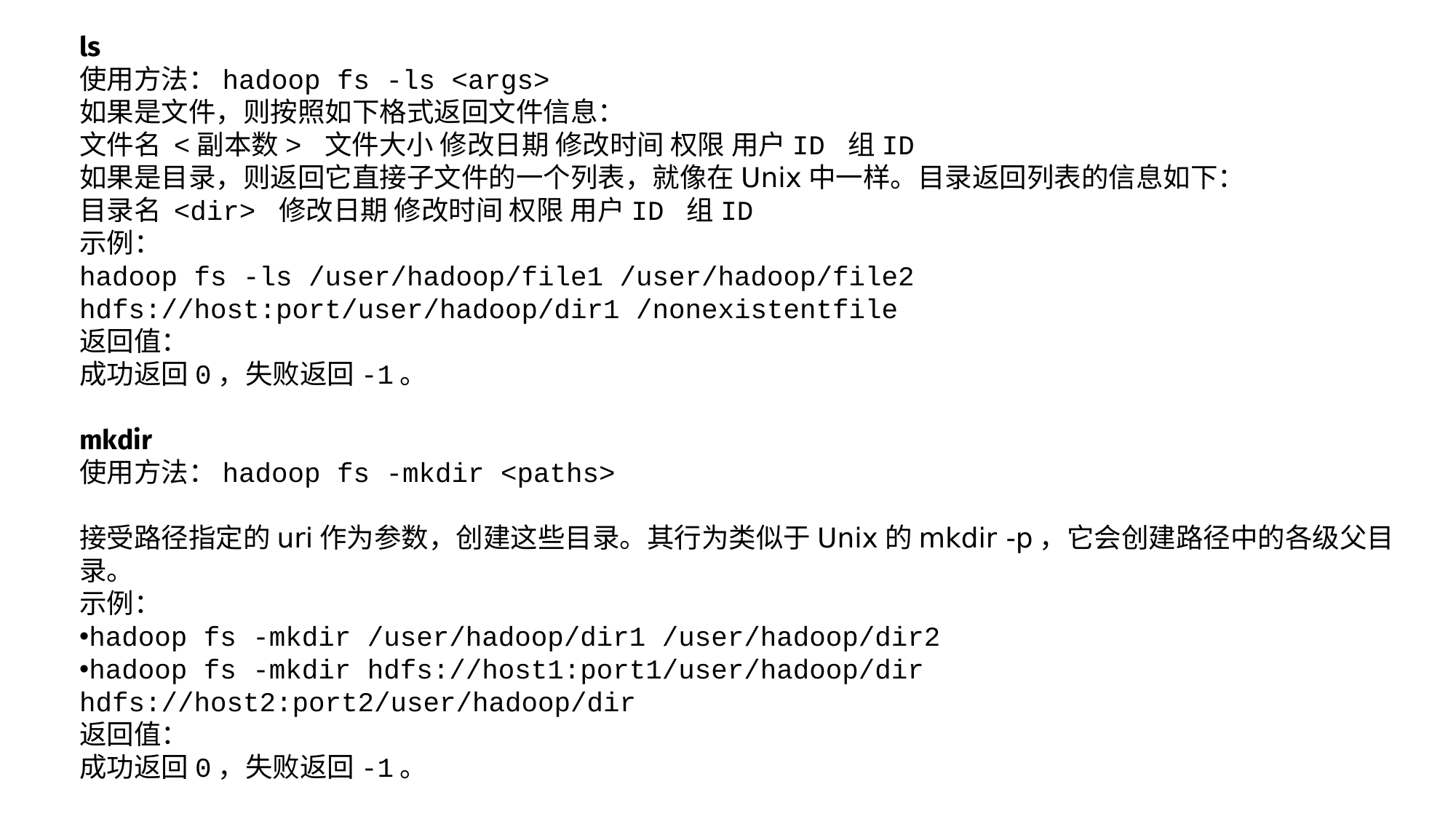

ls
使用方法：hadoop fs -ls <args>
如果是文件，则按照如下格式返回文件信息：
文件名 <副本数> 文件大小 修改日期 修改时间 权限 用户ID 组ID
如果是目录，则返回它直接子文件的一个列表，就像在Unix中一样。目录返回列表的信息如下：
目录名 <dir> 修改日期 修改时间 权限 用户ID 组ID
示例：
hadoop fs -ls /user/hadoop/file1 /user/hadoop/file2 hdfs://host:port/user/hadoop/dir1 /nonexistentfile
返回值：
成功返回0，失败返回-1。
mkdir
使用方法：hadoop fs -mkdir <paths>
接受路径指定的uri作为参数，创建这些目录。其行为类似于Unix的mkdir -p，它会创建路径中的各级父目录。
示例：
hadoop fs -mkdir /user/hadoop/dir1 /user/hadoop/dir2
hadoop fs -mkdir hdfs://host1:port1/user/hadoop/dir hdfs://host2:port2/user/hadoop/dir
返回值：
成功返回0，失败返回-1。